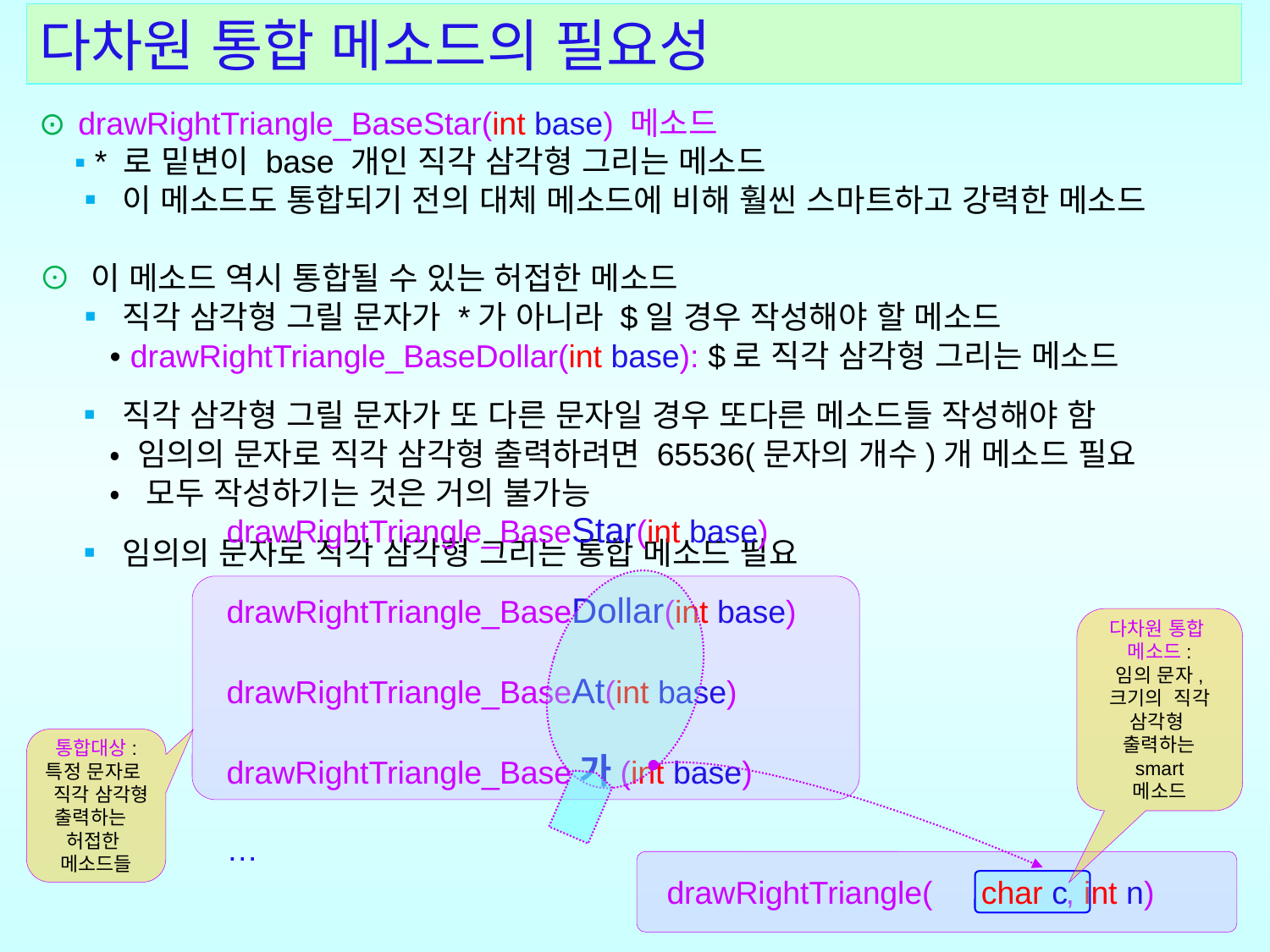

다차원 통합 메소드의 필요성
⊙ drawRightTriangle_BaseStar(int base) 메소드
    ▪ * 로 밑변이 base 개인 직각 삼각형 그리는 메소드
    ▪ 이 메소드도 통합되기 전의 대체 메소드에 비해 훨씬 스마트하고 강력한 메소드

⊙ 이 메소드 역시 통합될 수 있는 허접한 메소드
    ▪ 직각 삼각형 그릴 문자가 *가 아니라 $일 경우 작성해야 할 메소드
        • drawRightTriangle_BaseDollar(int base): $로 직각 삼각형 그리는 메소드
    ▪ 직각 삼각형 그릴 문자가 또 다른 문자일 경우 또다른 메소드들 작성해야 함
        • 임의의 문자로 직각 삼각형 출력하려면 65536(문자의 개수)개 메소드 필요
        •  모두 작성하기는 것은 거의 불가능
    ▪ 임의의 문자로 직각 삼각형 그리는 통합 메소드 필요

drawRightTriangle_BaseStar(int base)
drawRightTriangle_BaseDollar(int base)
drawRightTriangle_BaseAt(int base)
drawRightTriangle_Base가(int base)
…
다차원 통합
메소드:
임의 문자, 크기의  직각 삼각형
 출력하는
smart
메소드
통합대상:
특정 문자로
 직각 삼각형
출력하는
허접한
메소드들

drawRightTriangle(               , int n)
char c